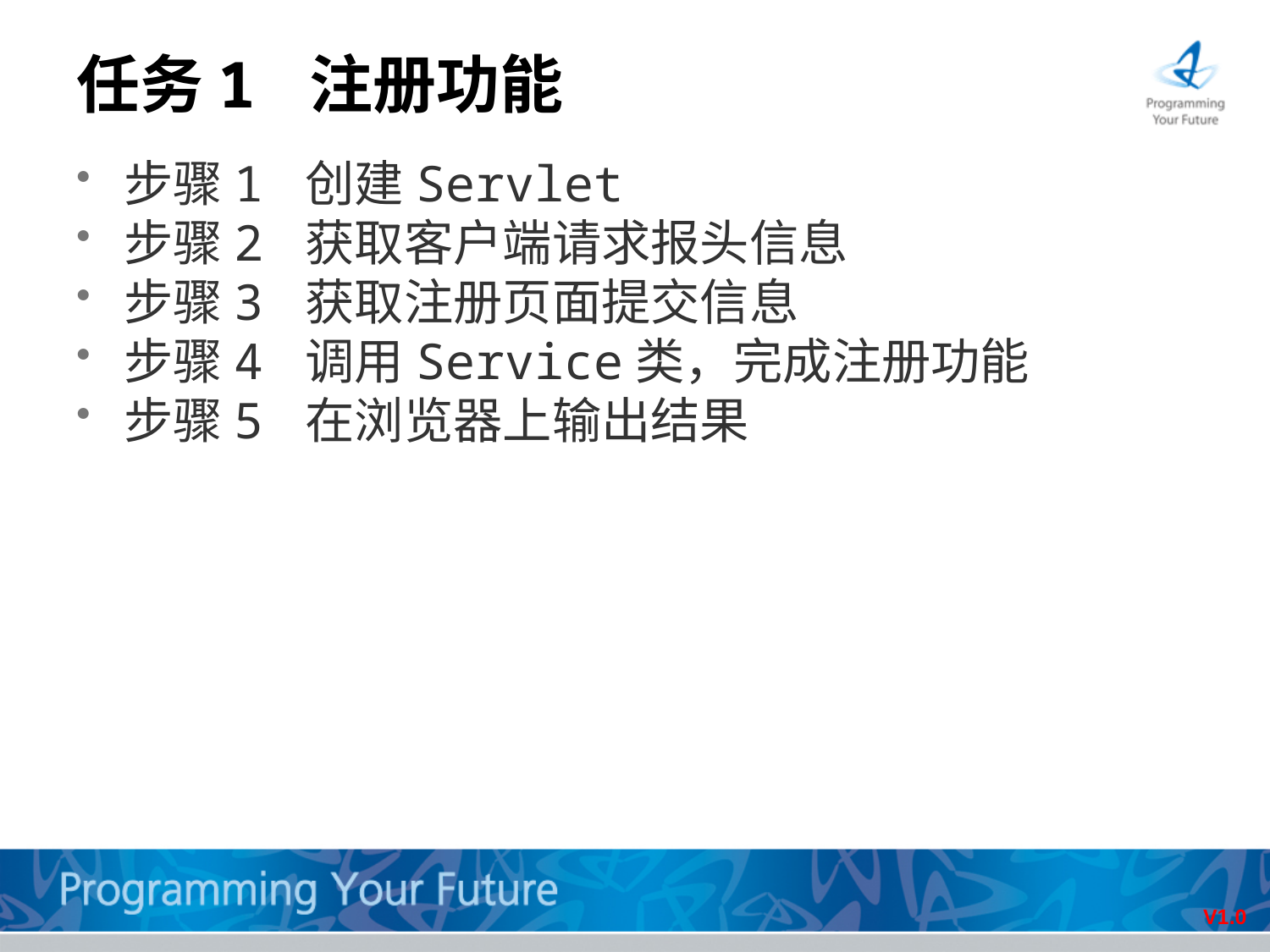

# 任务1 注册功能
步骤1 创建Servlet
步骤2 获取客户端请求报头信息
步骤3 获取注册页面提交信息
步骤4 调用Service类，完成注册功能
步骤5 在浏览器上输出结果